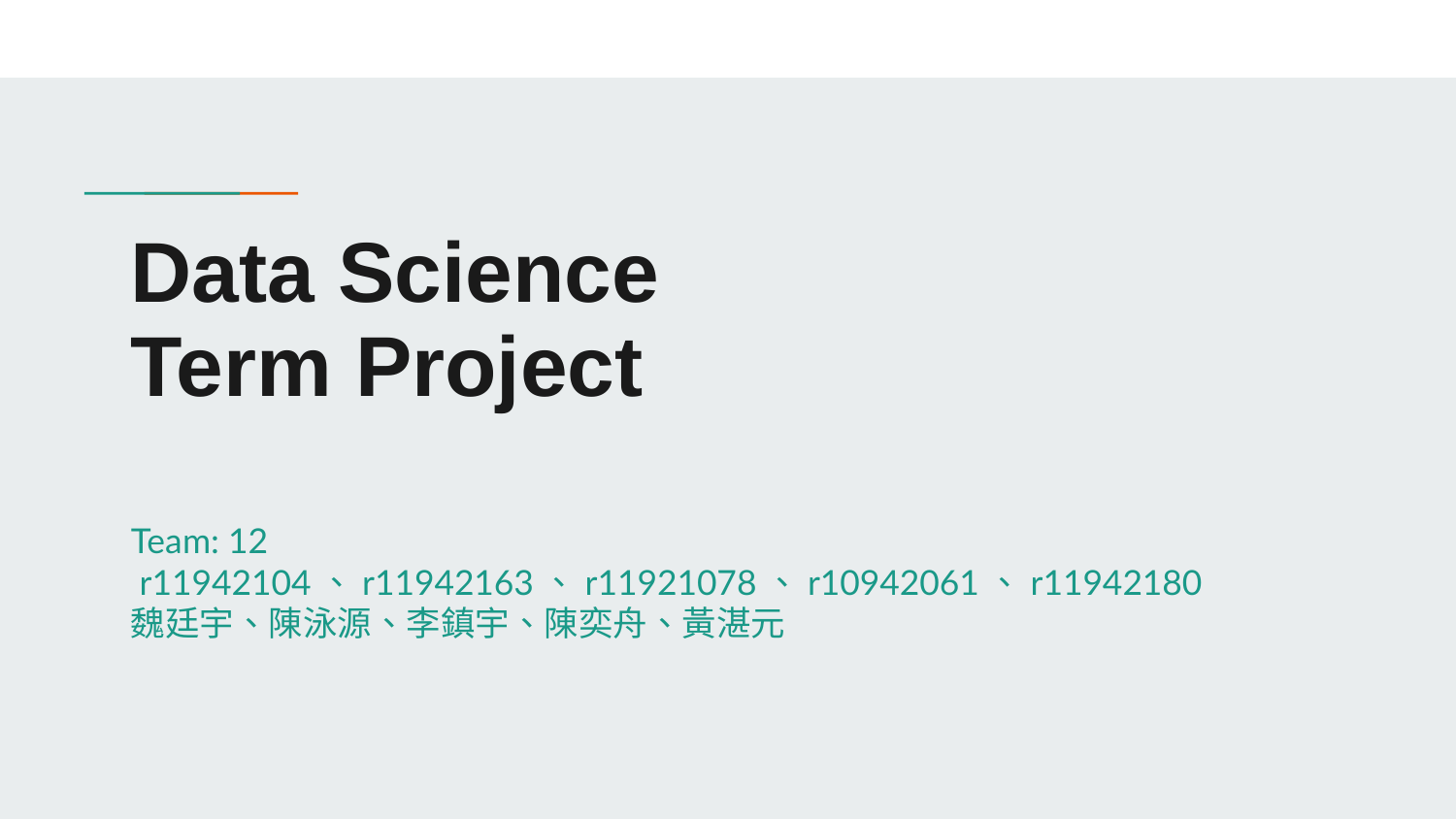

# Data Science
Term Project
Team: 12
 r11942104、r11942163、r11921078、r10942061、r11942180
魏廷宇、陳泳源、李鎮宇、陳奕舟、黃湛元